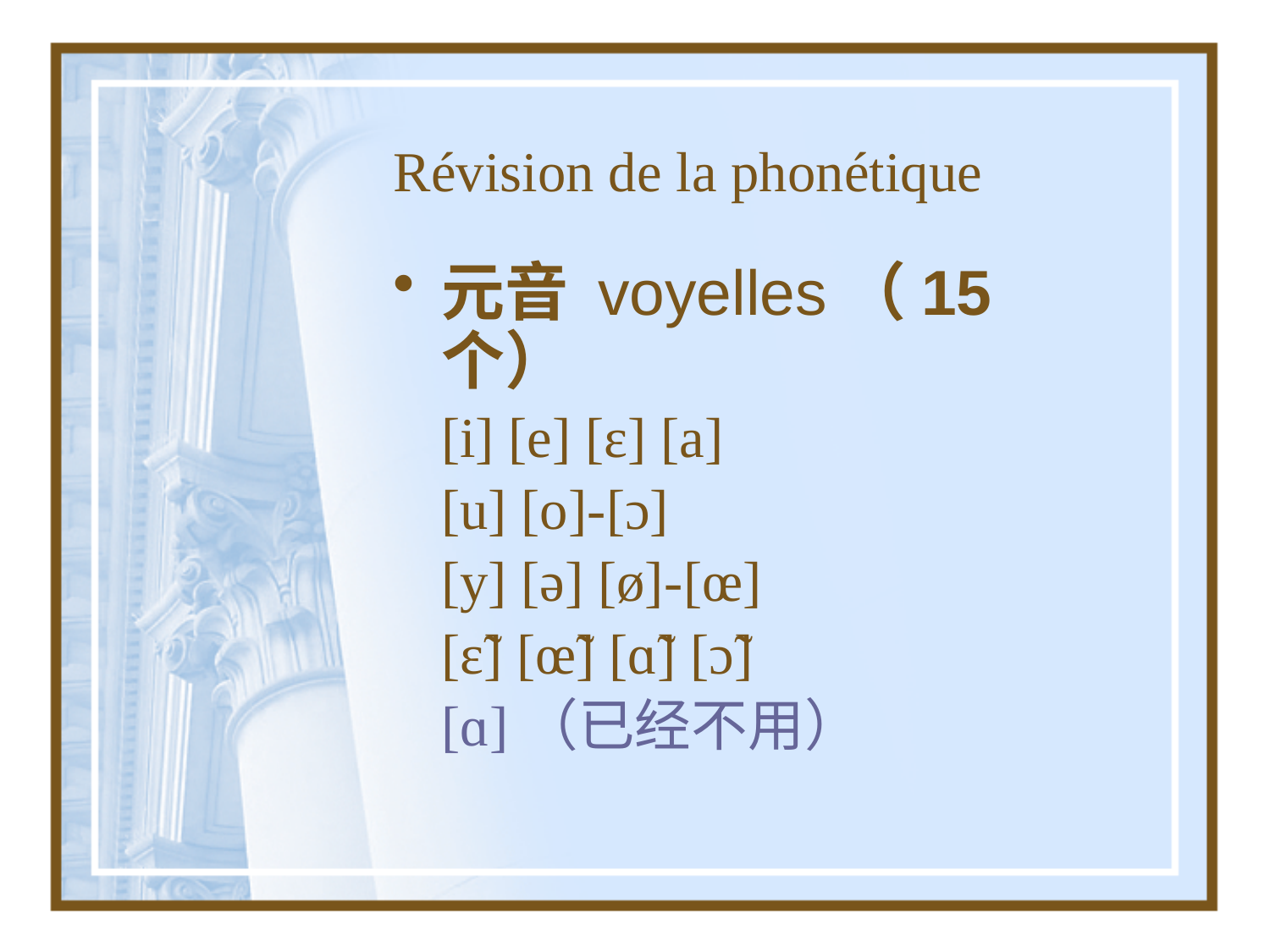

# Révision de la phonétique
元音 voyelles（15个）
	[i] [e] [ε] [a]
	[u] [o]-[ɔ]
	[y] [ə] [ø]-[œ]
	[ɛ̃] [œ̃] [ɑ̃] [ɔ̃]
	[ɑ]（已经不用）